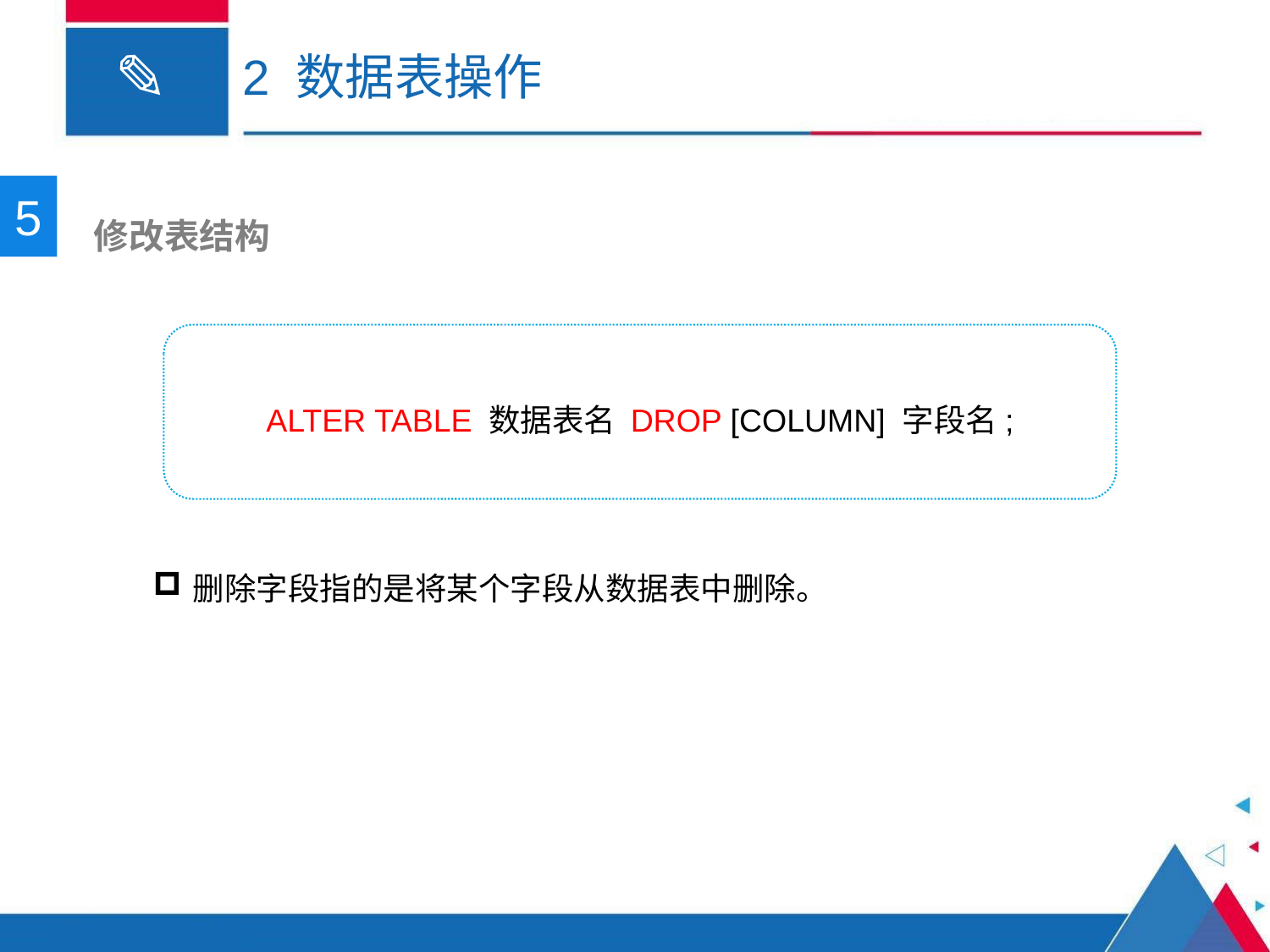

# 2 数据表操作

5
  修改表结构

ALTER TABLE 数据表名 DROP [COLUMN] 字段名;
删除字段指的是将某个字段从数据表中删除。